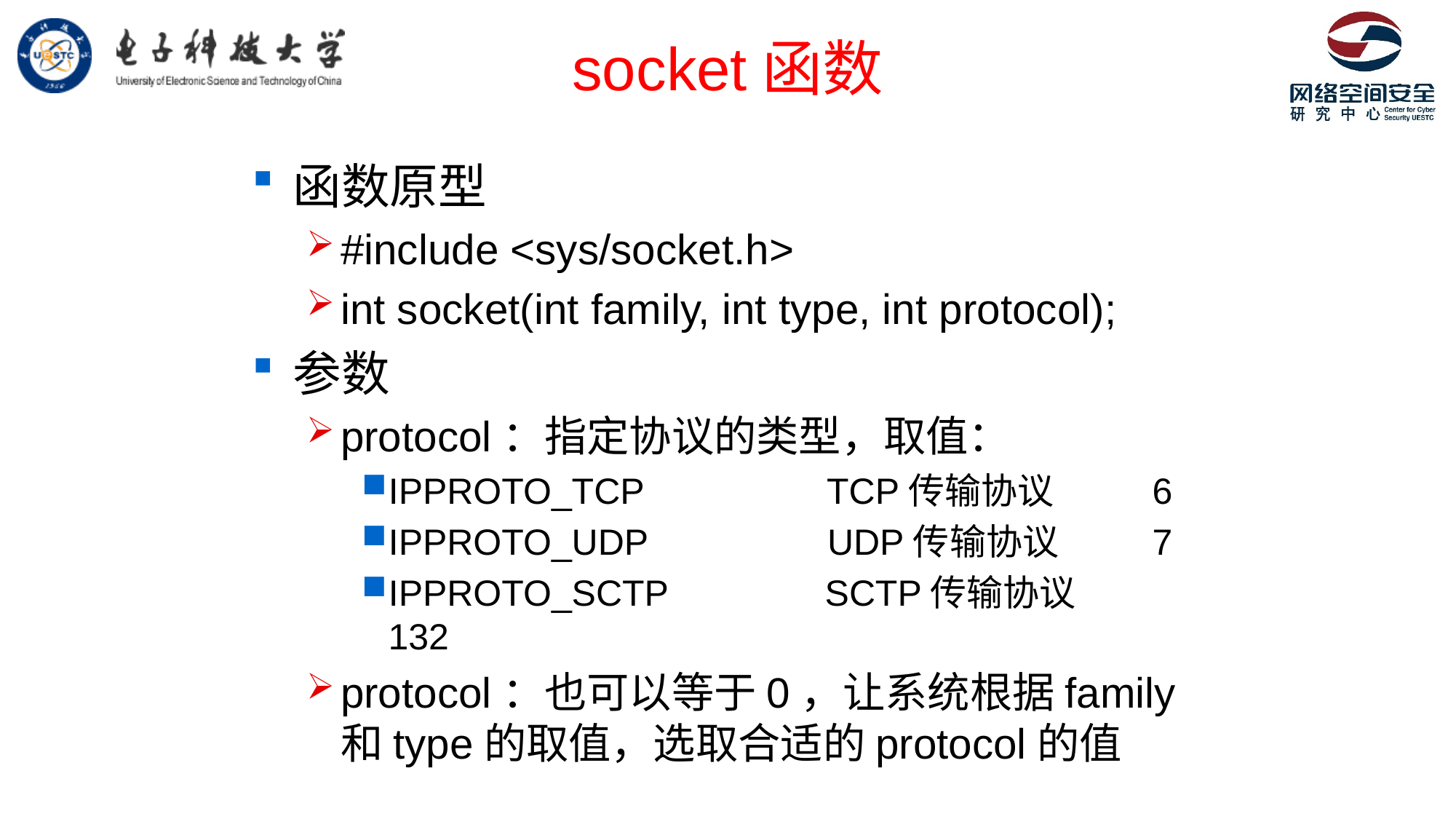

# socket函数
函数原型
#include <sys/socket.h>
int socket(int family, int type, int protocol);
参数
protocol：指定协议的类型，取值：
IPPROTO_TCP	           TCP传输协议	6
IPPROTO_UDP	           UDP传输协议	7
IPPROTO_SCTP      	SCTP传输协议	132
protocol：也可以等于0，让系统根据family和type的取值，选取合适的protocol的值